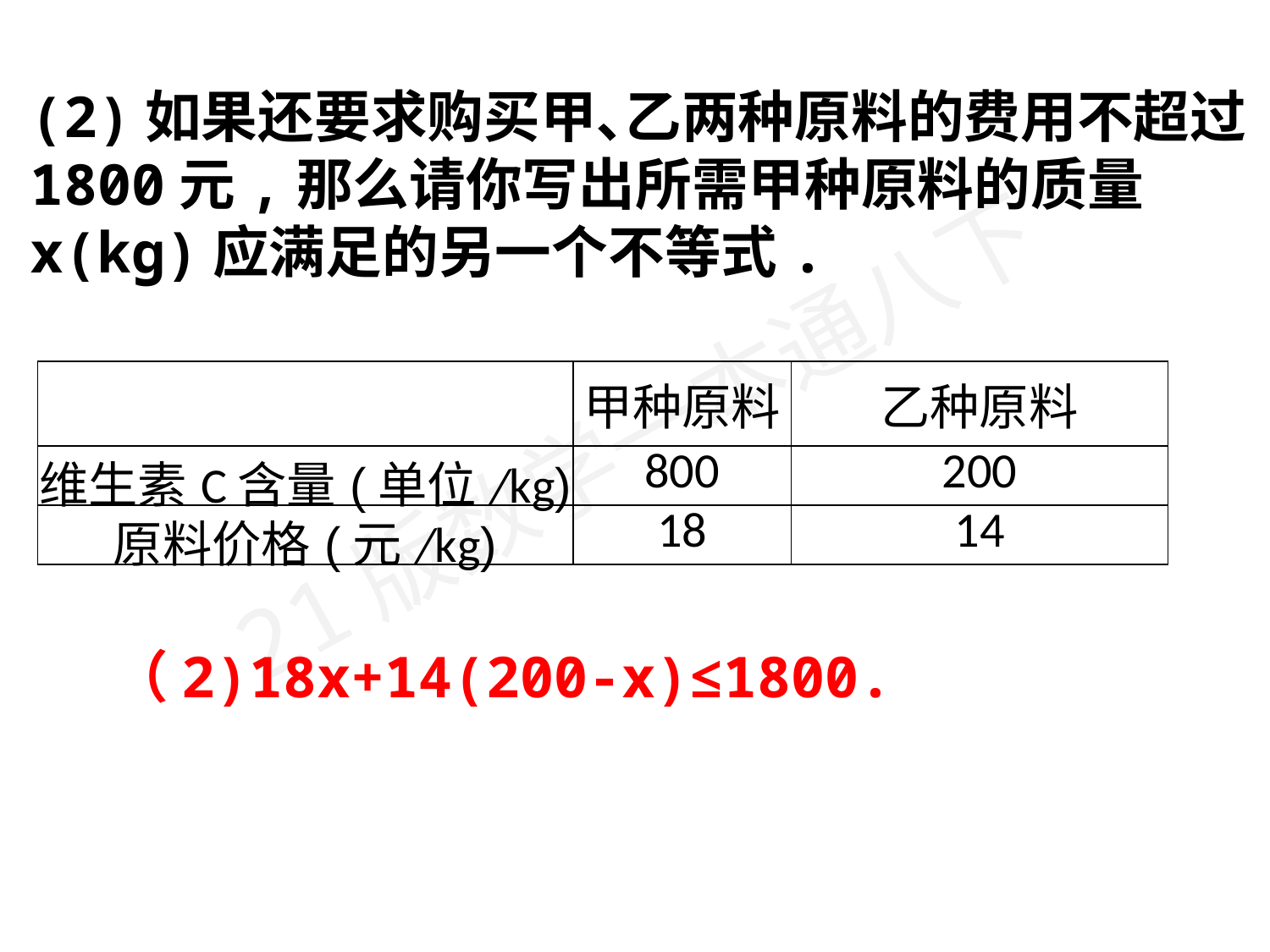

(2)如果还要求购买甲､乙两种原料的费用不超过1800元,那么请你写出所需甲种原料的质量x(kg)应满足的另一个不等式.
|  | 甲种原料 | 乙种原料 |
| --- | --- | --- |
| 维生素C含量(单位/kg) | 800 | 200 |
| 原料价格(元/kg) | 18 | 14 |
（2)18x+14(200-x)≤1800.